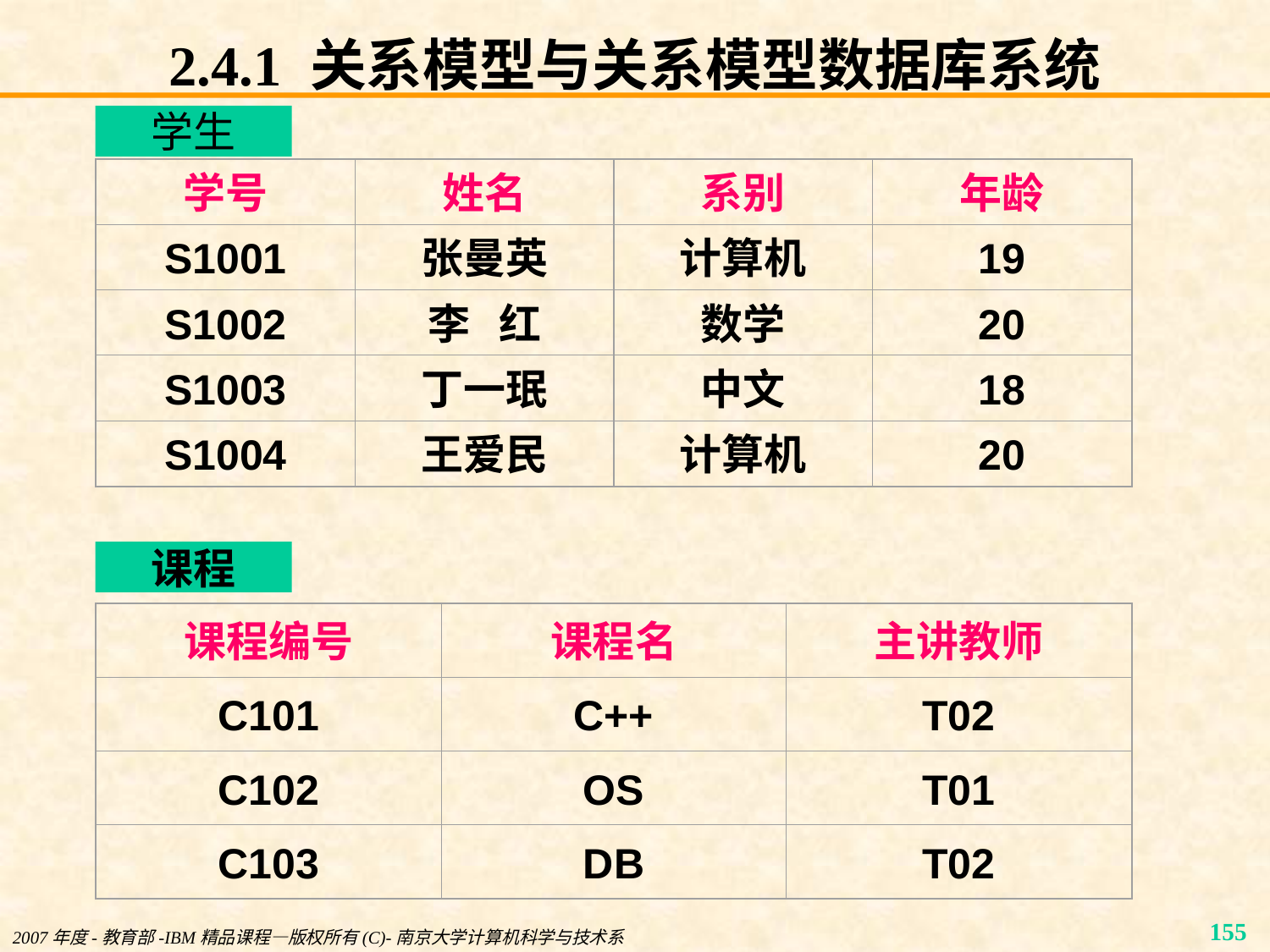

# 2.4.1 关系模型与关系模型数据库系统
学生

学号

姓名

系别

年龄

S1001

张曼英

计算机

19

S1002

李   红

数学

20

S1003

丁一珉

中文

18

S1004

王爱民

计算机

20
课程

课程编号

课程名

主讲教师

C101

C++

T02

C102

OS

T01

C103

DB

T02
155
2007年度-教育部-IBM精品课程—版权所有(C)-南京大学计算机科学与技术系